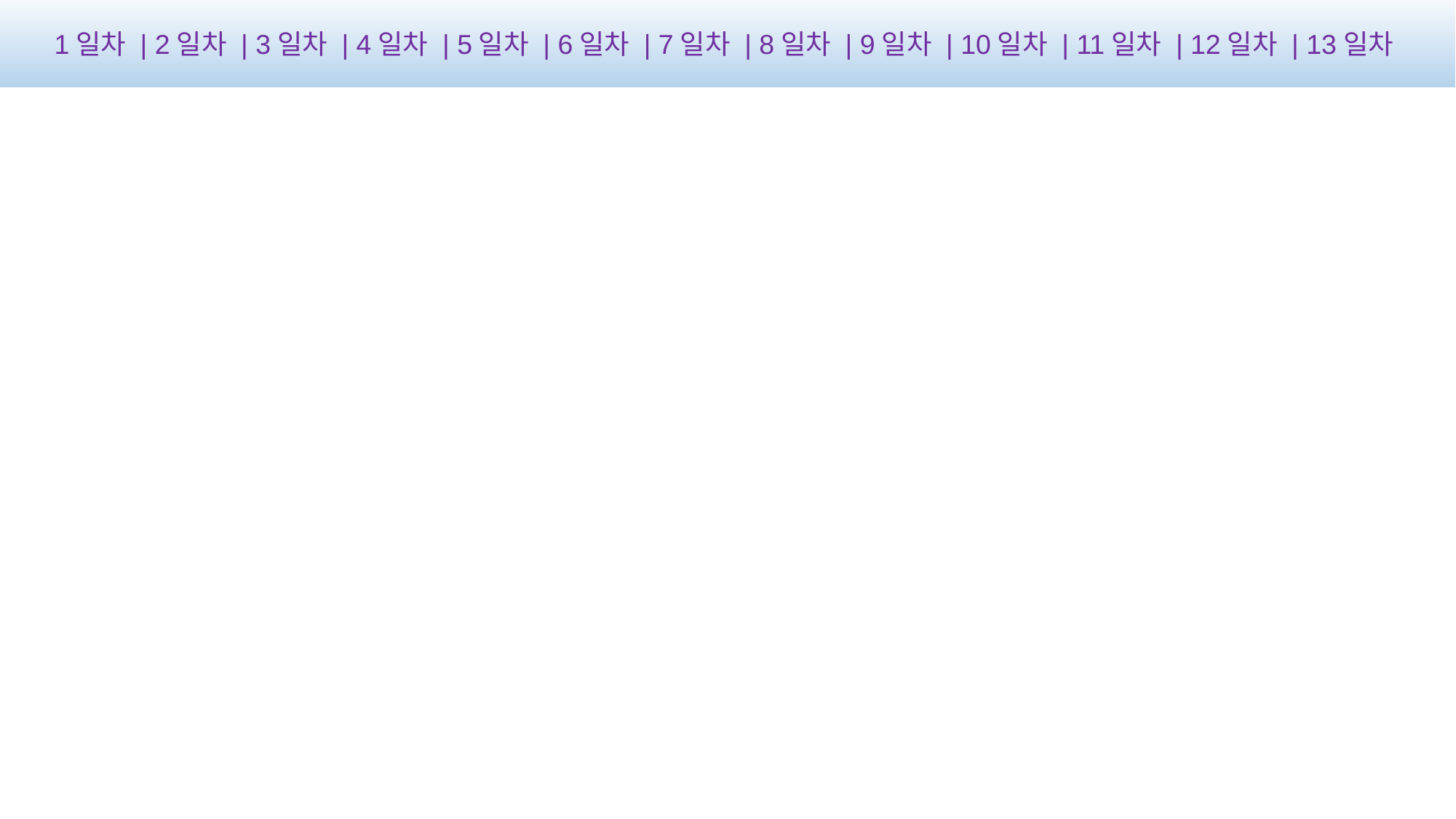

1일차 | 2일차 | 3일차 | 4일차 | 5일차 | 6일차 | 7일차 | 8일차 | 9일차 | 10일차 | 11일차 | 12일차 | 13일차